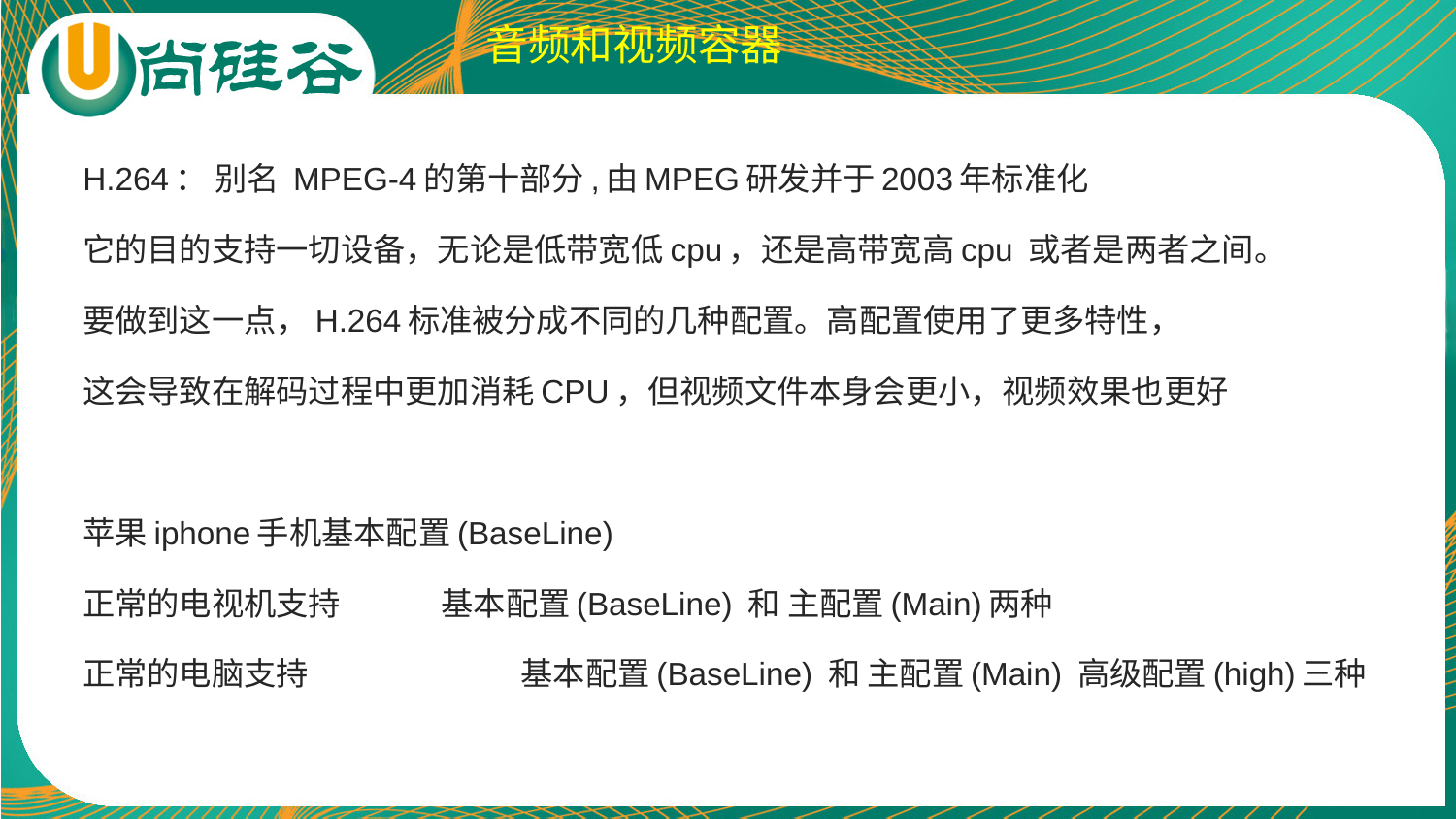

# 音频和视频容器
H.264： 别名 MPEG-4的第十部分,由MPEG研发并于2003年标准化
它的目的支持一切设备，无论是低带宽低cpu，还是高带宽高cpu 或者是两者之间。
要做到这一点，H.264标准被分成不同的几种配置。高配置使用了更多特性，
这会导致在解码过程中更加消耗CPU，但视频文件本身会更小，视频效果也更好

苹果iphone手机		基本配置(BaseLine)
正常的电视机支持        	基本配置(BaseLine) 和 主配置(Main)两种
正常的电脑支持  	           基本配置(BaseLine) 和 主配置(Main) 高级配置(high)三种